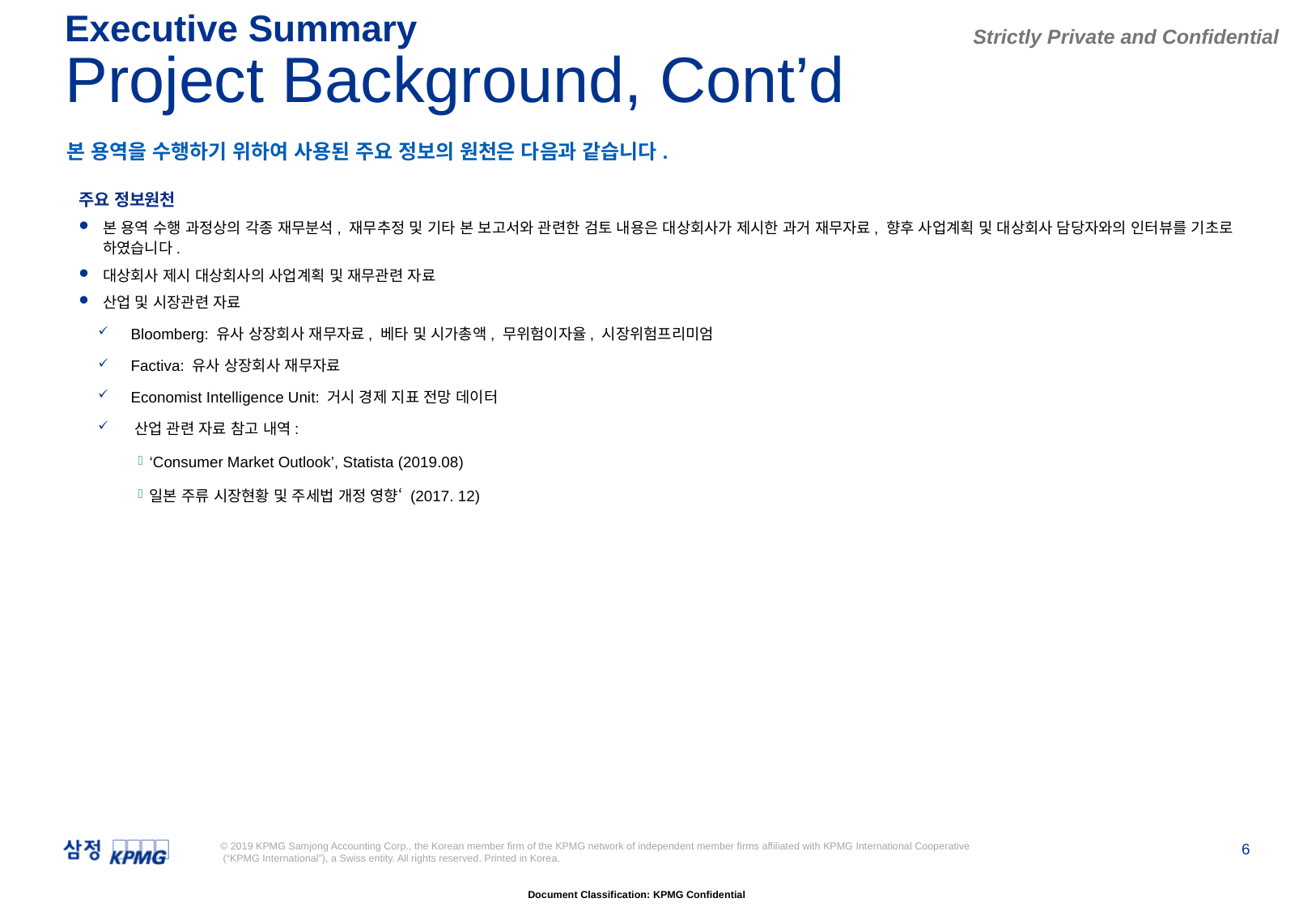

Executive Summary
# Project Background, Cont’d
본 용역을 수행하기 위하여 사용된 주요 정보의 원천은 다음과 같습니다.
주요 정보원천
본 용역 수행 과정상의 각종 재무분석, 재무추정 및 기타 본 보고서와 관련한 검토 내용은 대상회사가 제시한 과거 재무자료, 향후 사업계획 및 대상회사 담당자와의 인터뷰를 기초로 하였습니다.
대상회사 제시 대상회사의 사업계획 및 재무관련 자료
산업 및 시장관련 자료
 Bloomberg: 유사 상장회사 재무자료, 베타 및 시가총액, 무위험이자율, 시장위험프리미엄
 Factiva: 유사 상장회사 재무자료
 Economist Intelligence Unit: 거시 경제 지표 전망 데이터
 산업 관련 자료 참고 내역:
‘Consumer Market Outlook’, Statista (2019.08)
일본 주류 시장현황 및 주세법 개정 영향‘ (2017. 12)